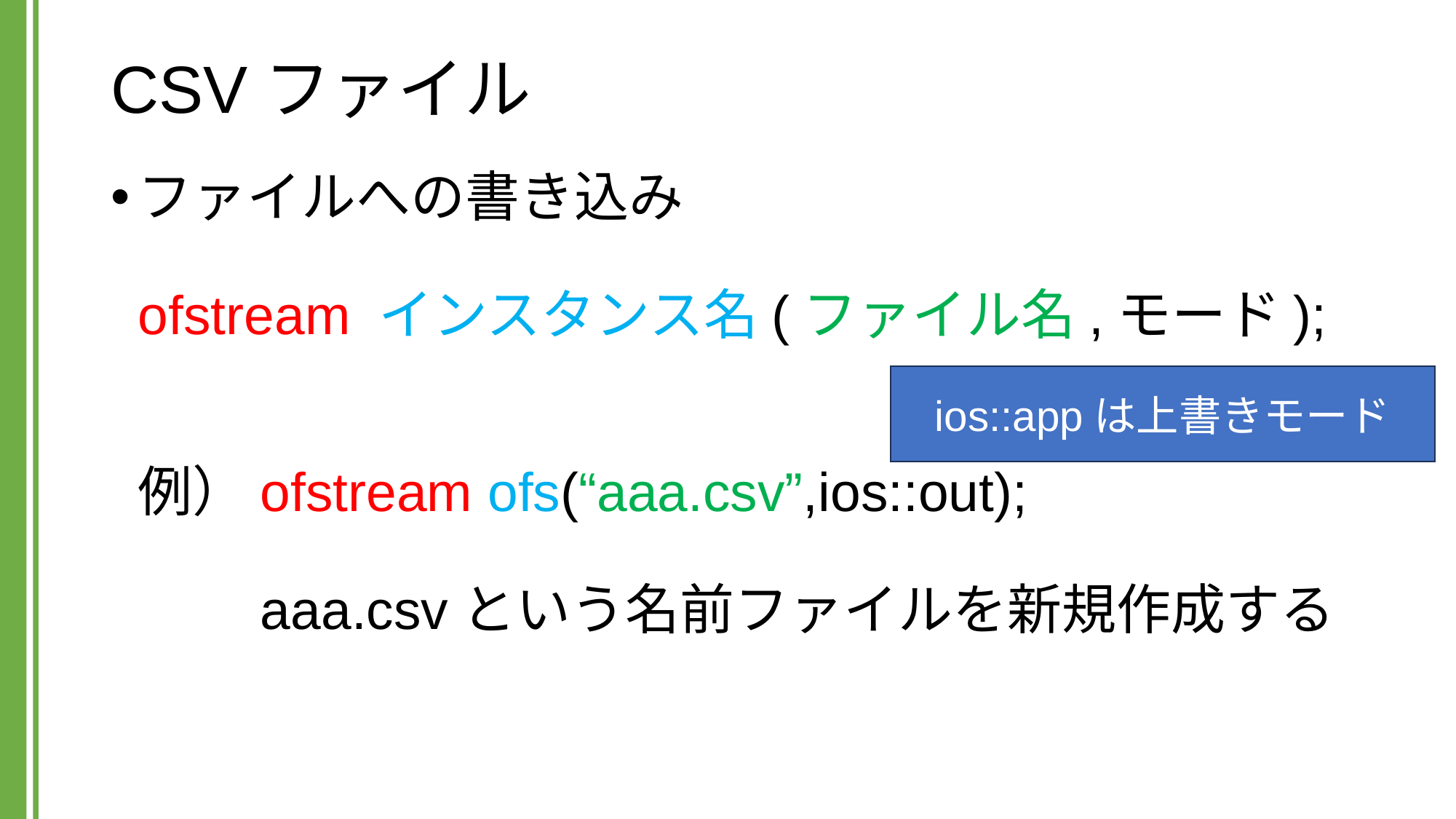

# CSVファイル
ファイルへの書き込み
ofstream インスタンス名(ファイル名,モード);
例）ofstream ofs(“aaa.csv”,ios::out);
　　aaa.csvという名前ファイルを新規作成する
ios::appは上書きモード